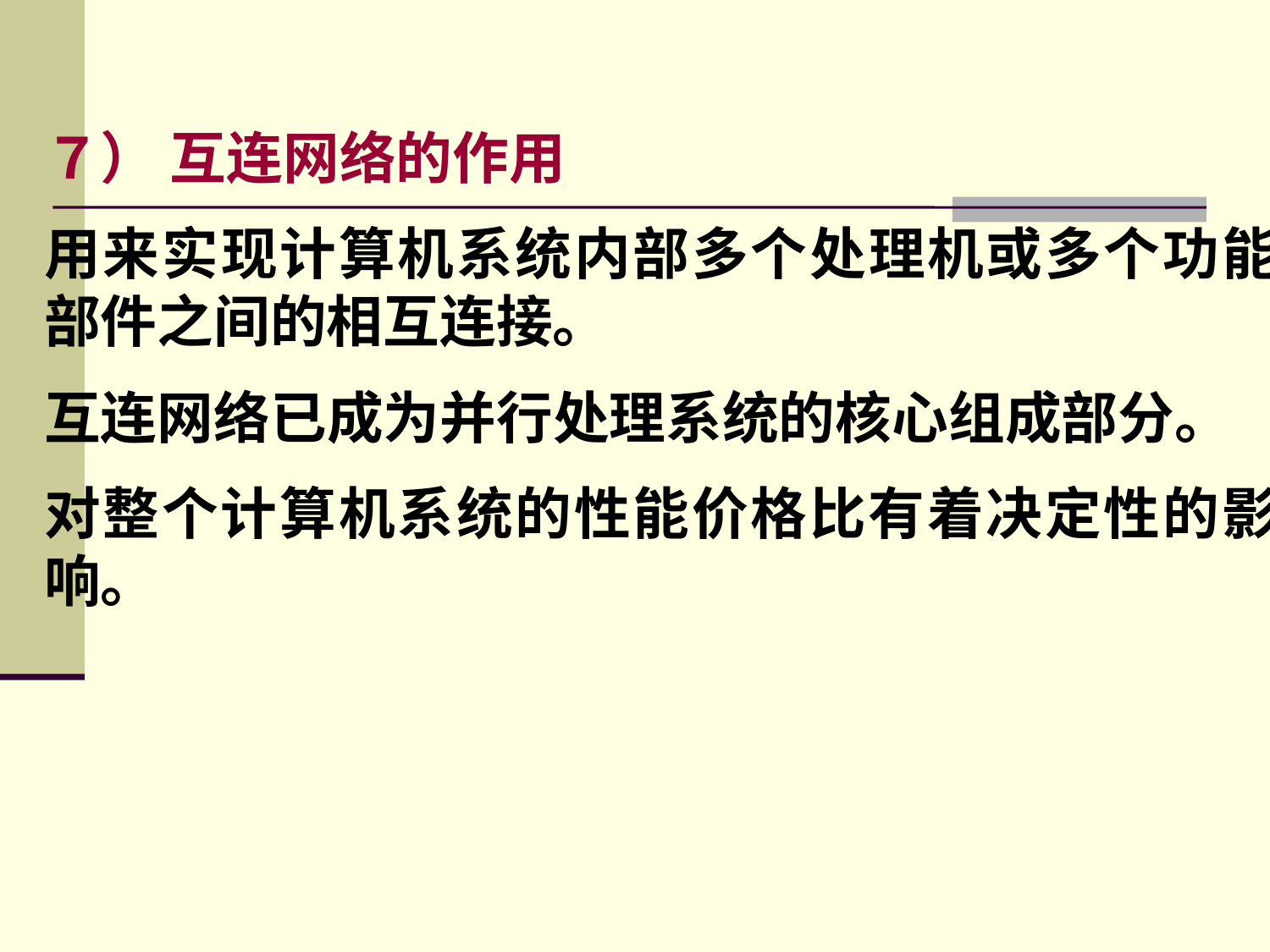

７） 互连网络的作用
用来实现计算机系统内部多个处理机或多个功能部件之间的相互连接。
互连网络已成为并行处理系统的核心组成部分。
对整个计算机系统的性能价格比有着决定性的影响。

26